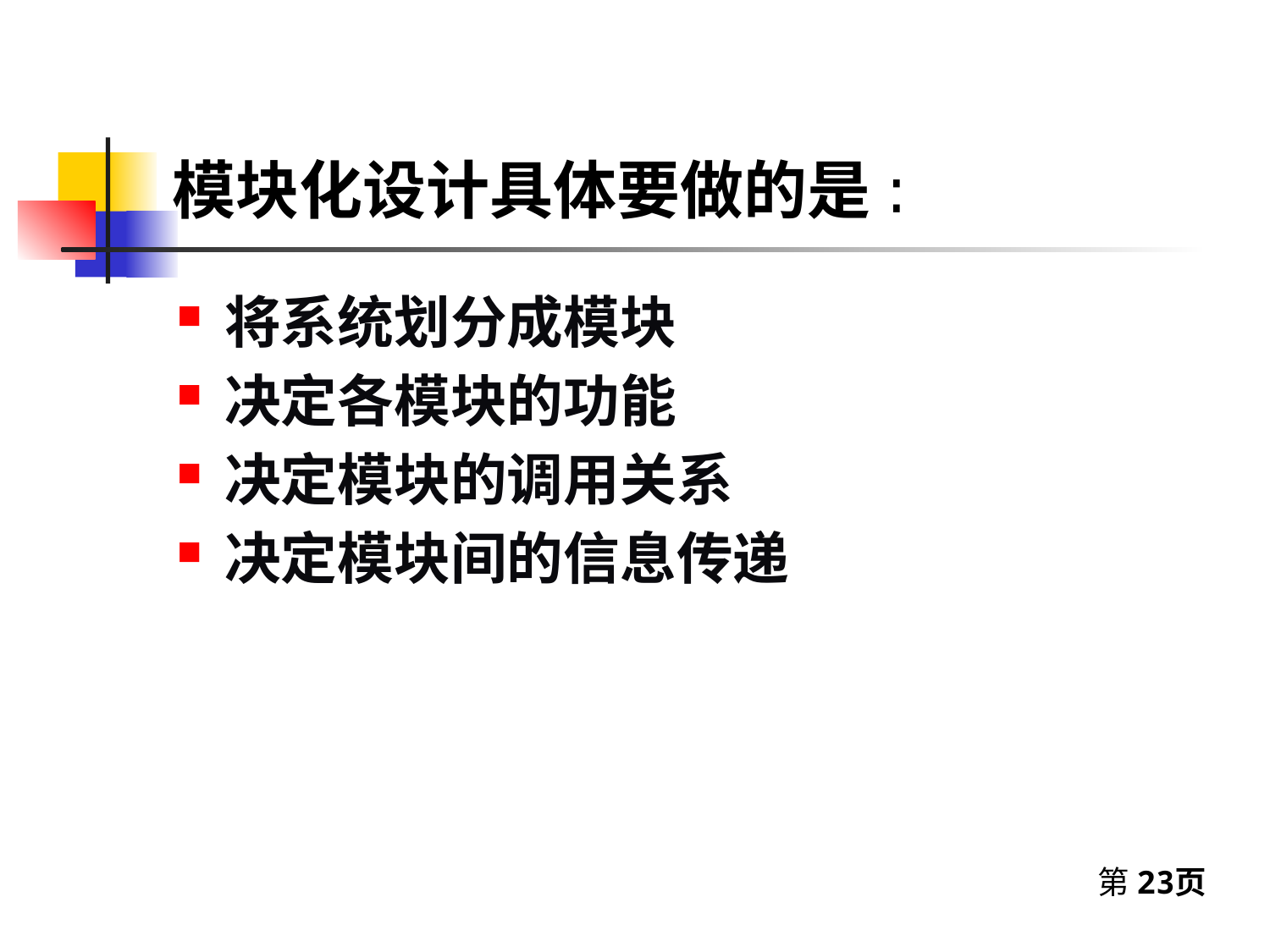

# 模块化设计具体要做的是:
将系统划分成模块
决定各模块的功能
决定模块的调用关系
决定模块间的信息传递